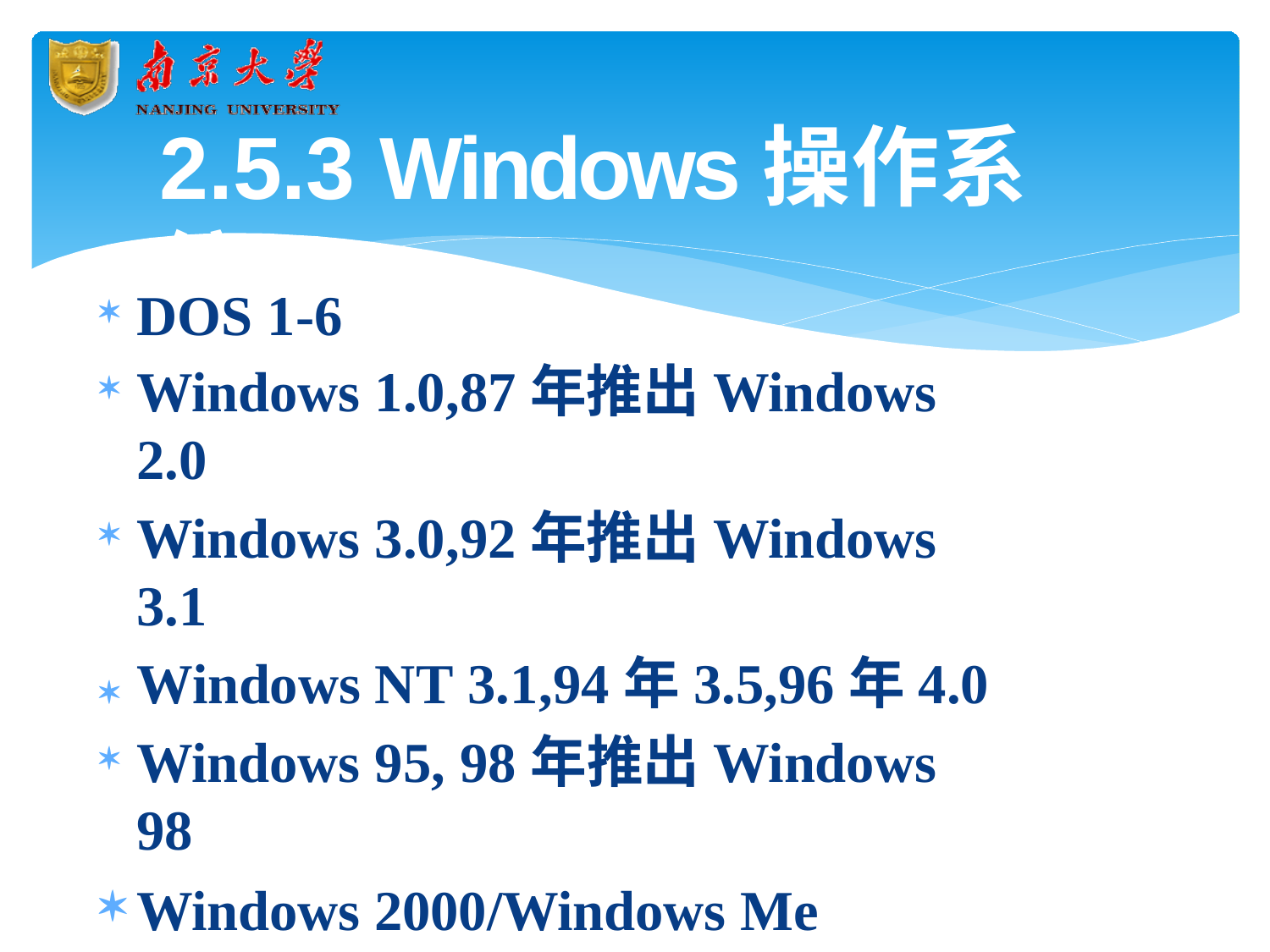

# 2.5.3 Windows操作系统
DOS 1-6
Windows 1.0,87年推出Windows 2.0
Windows 3.0,92年推出Windows 3.1
∗ Windows NT 3.1,94年3.5,96年4.0
Windows 95, 98年推出Windows 98
Windows 2000/Windows Me
Windows XP/2003
Windows Vista，Windows 7/8